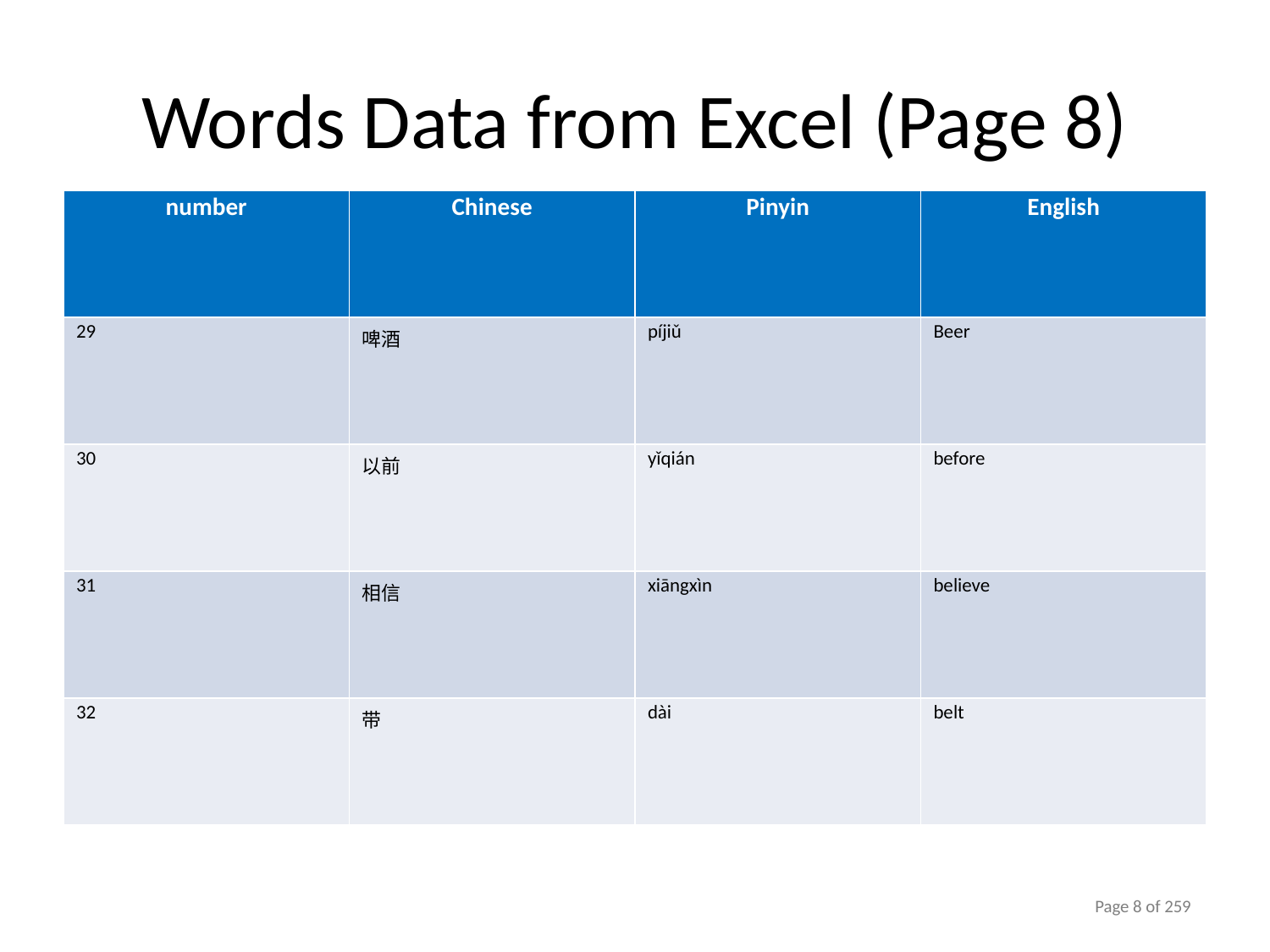

# Words Data from Excel (Page 8)
| number | Chinese | Pinyin | English |
| --- | --- | --- | --- |
| 29 | 啤酒 | píjiǔ | Beer |
| 30 | 以前 | yǐqián | before |
| 31 | 相信 | xiāngxìn | believe |
| 32 | 带 | dài | belt |

Page 8 of 259